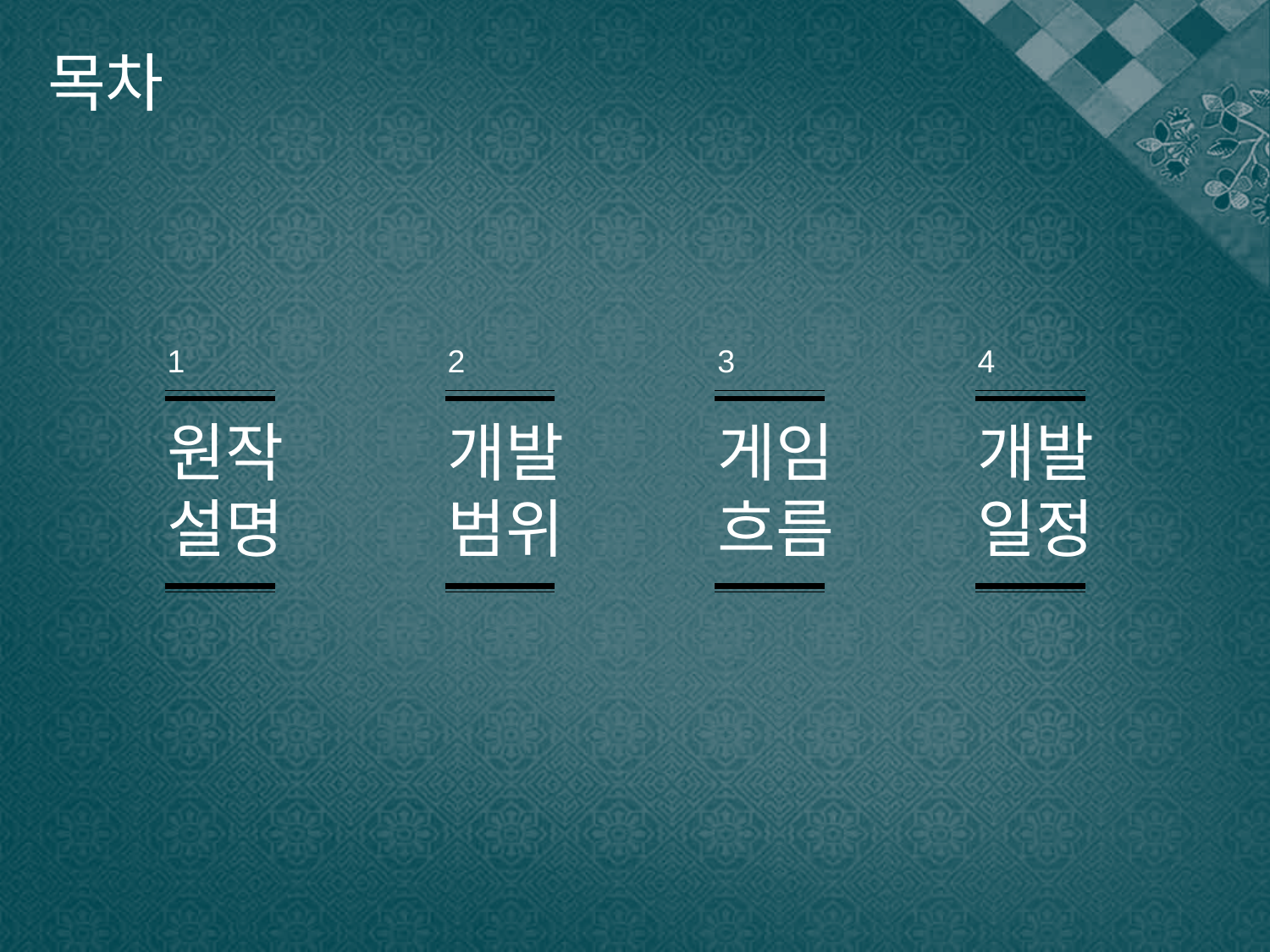

목차
1
2
3
4
원작
설명
개발
범위
게임
흐름
개발
일정